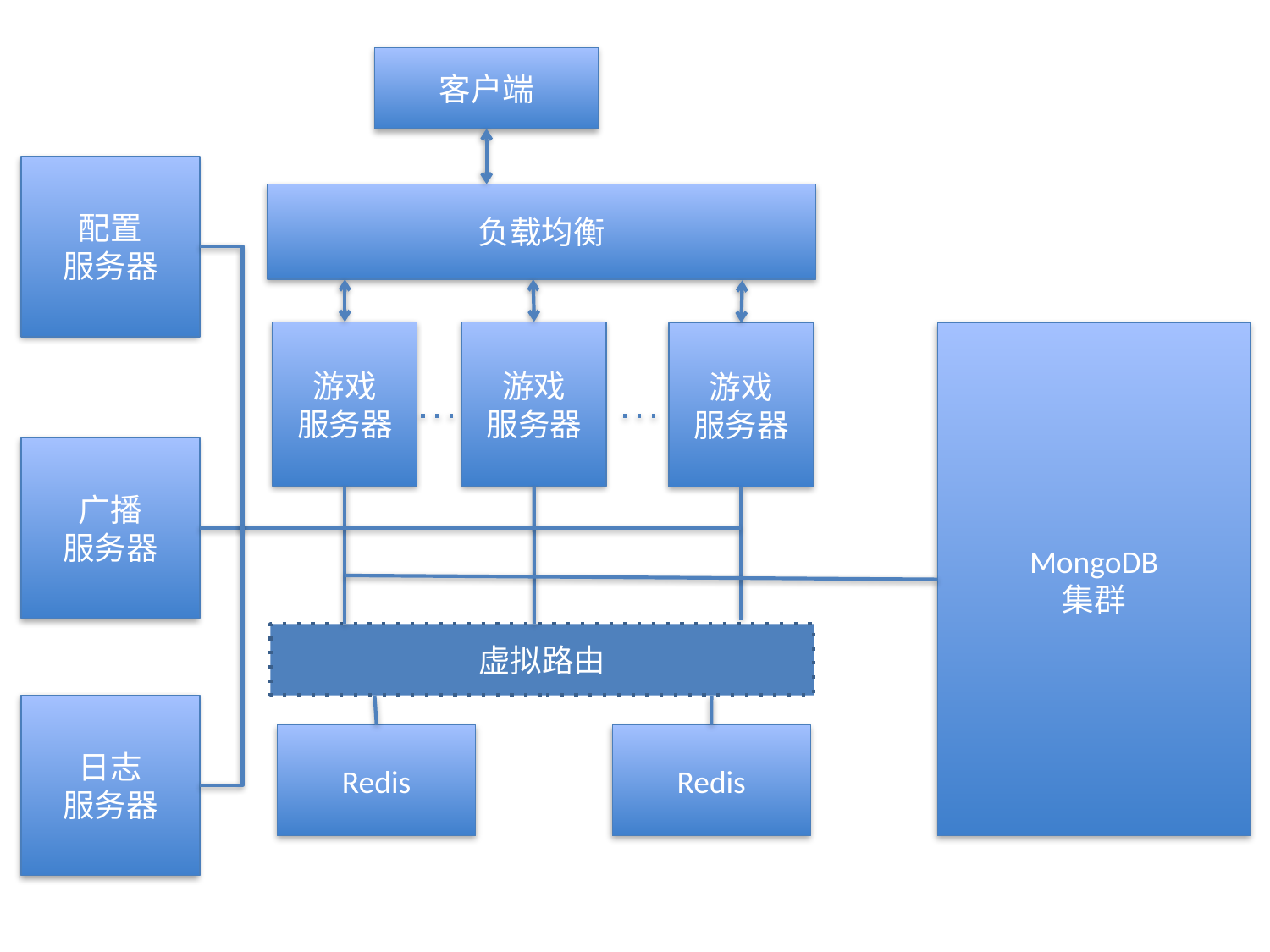

客户端
配置
服务器
负载均衡
游戏
服务器
游戏
服务器
游戏
服务器
MongoDB
集群
广播
服务器
虚拟路由
日志
服务器
Redis
Redis